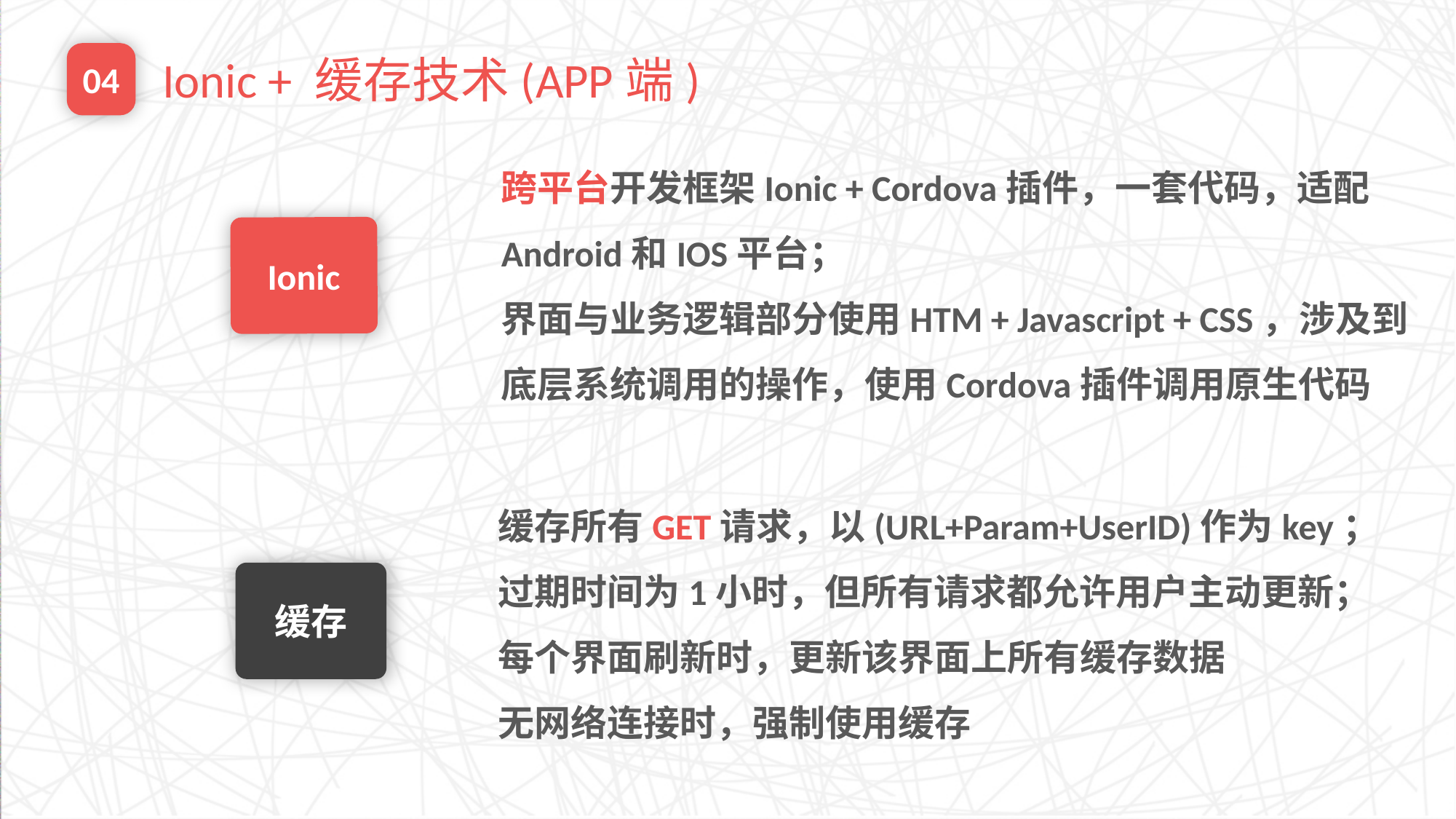

Ionic + 缓存技术(APP端)
04
跨平台开发框架Ionic + Cordova插件，一套代码，适配Android和IOS平台；
界面与业务逻辑部分使用HTM + Javascript + CSS，涉及到底层系统调用的操作，使用Cordova插件调用原生代码

e7d195523061f1c0205959036996ad55c215b892a7aac5c0B9ADEF7896FB48F2EF97163A2DE1401E1875DEDC438B7864AD24CA23553DBBBD975DAF4CAD4A2592689FFB6CEE59FFA55B2702D0E5EE29CDFC0DD98BC7D6A39AC4E055256EE11BBEDCDB7C9722D66262996B68DE860BD3C77EBCAECB599909EC0E07B61811075331ABCDE6990254B8C8
Ionic
缓存所有GET请求，以(URL+Param+UserID)作为key；
过期时间为1小时，但所有请求都允许用户主动更新；
每个界面刷新时，更新该界面上所有缓存数据
无网络连接时，强制使用缓存

缓存